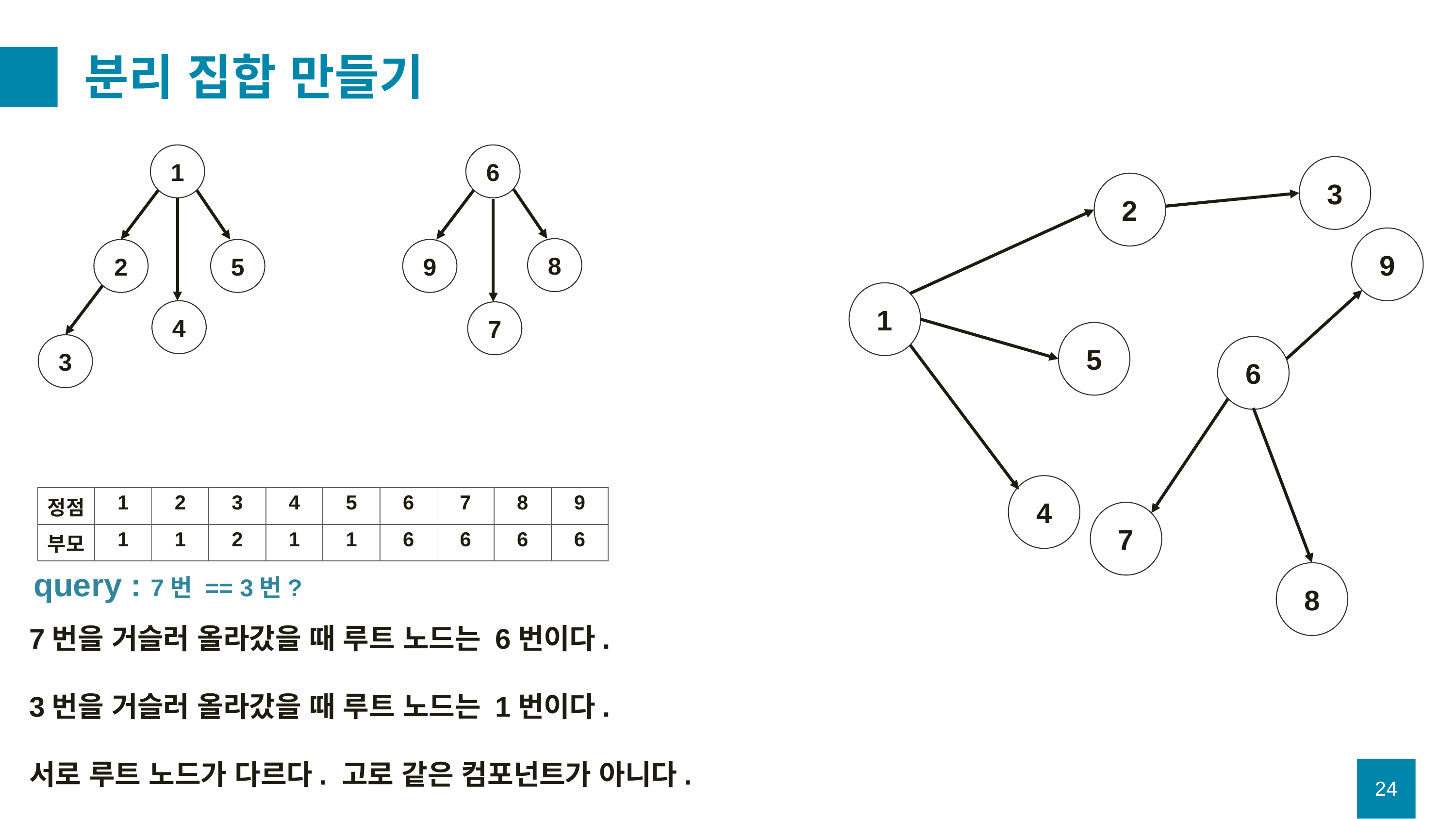

# 분리 집합 만들기
1
6
3
2
9
8
9
2
5
1
4
7
5
3
6
4
| 정점 | 1 | 2 | 3 | 4 | 5 | 6 | 7 | 8 | 9 |
| --- | --- | --- | --- | --- | --- | --- | --- | --- | --- |
| 부모 | 1 | 1 | 2 | 1 | 1 | 6 | 6 | 6 | 6 |
7
query : 7번 == 3번?
8
7번을 거슬러 올라갔을 때 루트 노드는 6번이다.

3번을 거슬러 올라갔을 때 루트 노드는 1번이다.

서로 루트 노드가 다르다. 고로 같은 컴포넌트가 아니다.
24